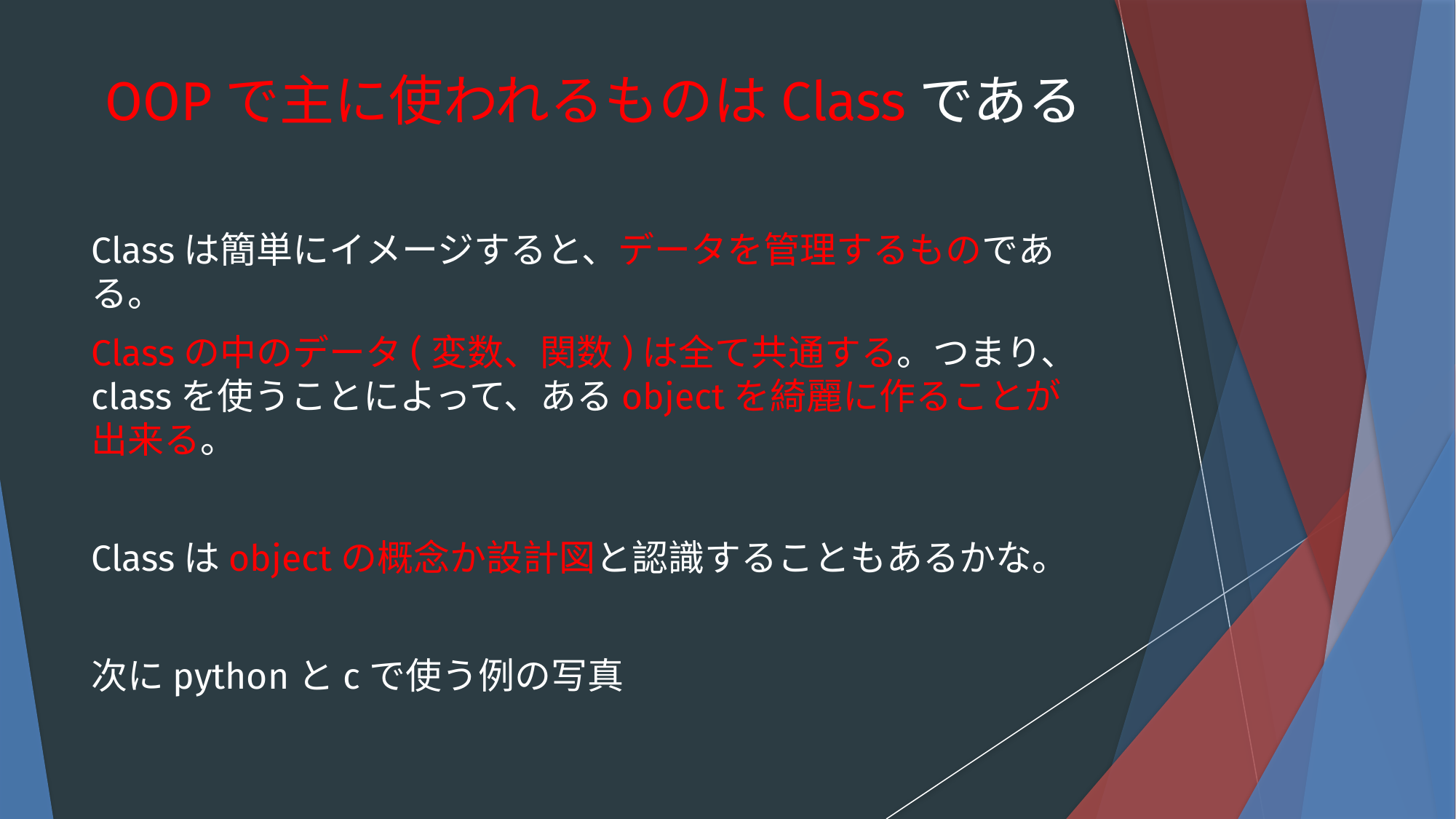

OOPで主に使われるものはClassである

Classは簡単にイメージすると、データを管理するものである。
Classの中のデータ(変数、関数)は全て共通する。つまり、classを使うことによって、あるobjectを綺麗に作ることが出来る。

Classはobjectの概念か設計図と認識することもあるかな。

次にpythonとcで使う例の写真